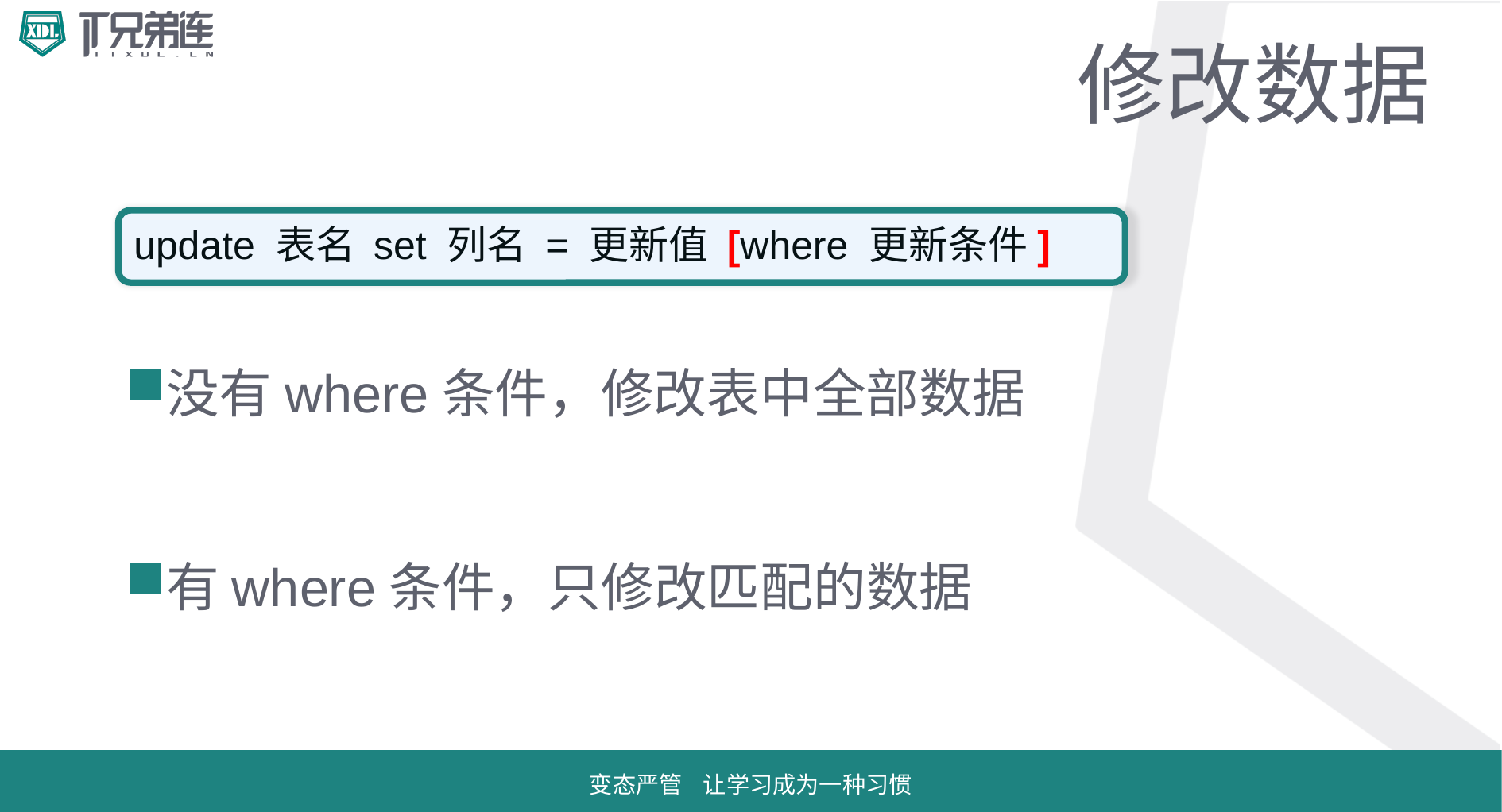

# 修改数据

没有where条件，修改表中全部数据

有where条件，只修改匹配的数据

update 表名 set 列名 = 更新值 [where 更新条件]